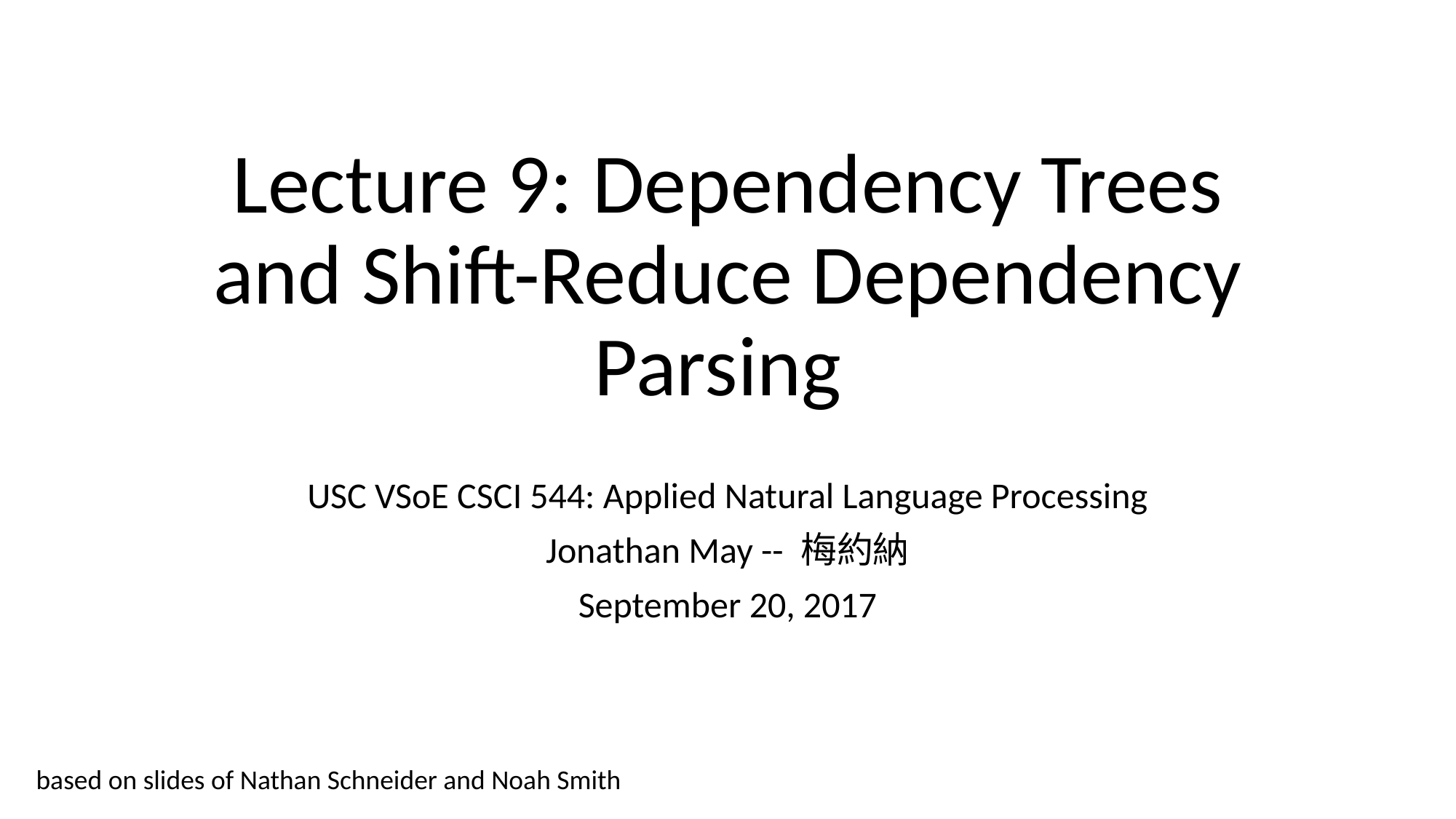

# Lecture 9: Dependency Trees and Shift-Reduce Dependency Parsing
USC VSoE CSCI 544: Applied Natural Language Processing
Jonathan May -- 梅約納
September 20, 2017
based on slides of Nathan Schneider and Noah Smith